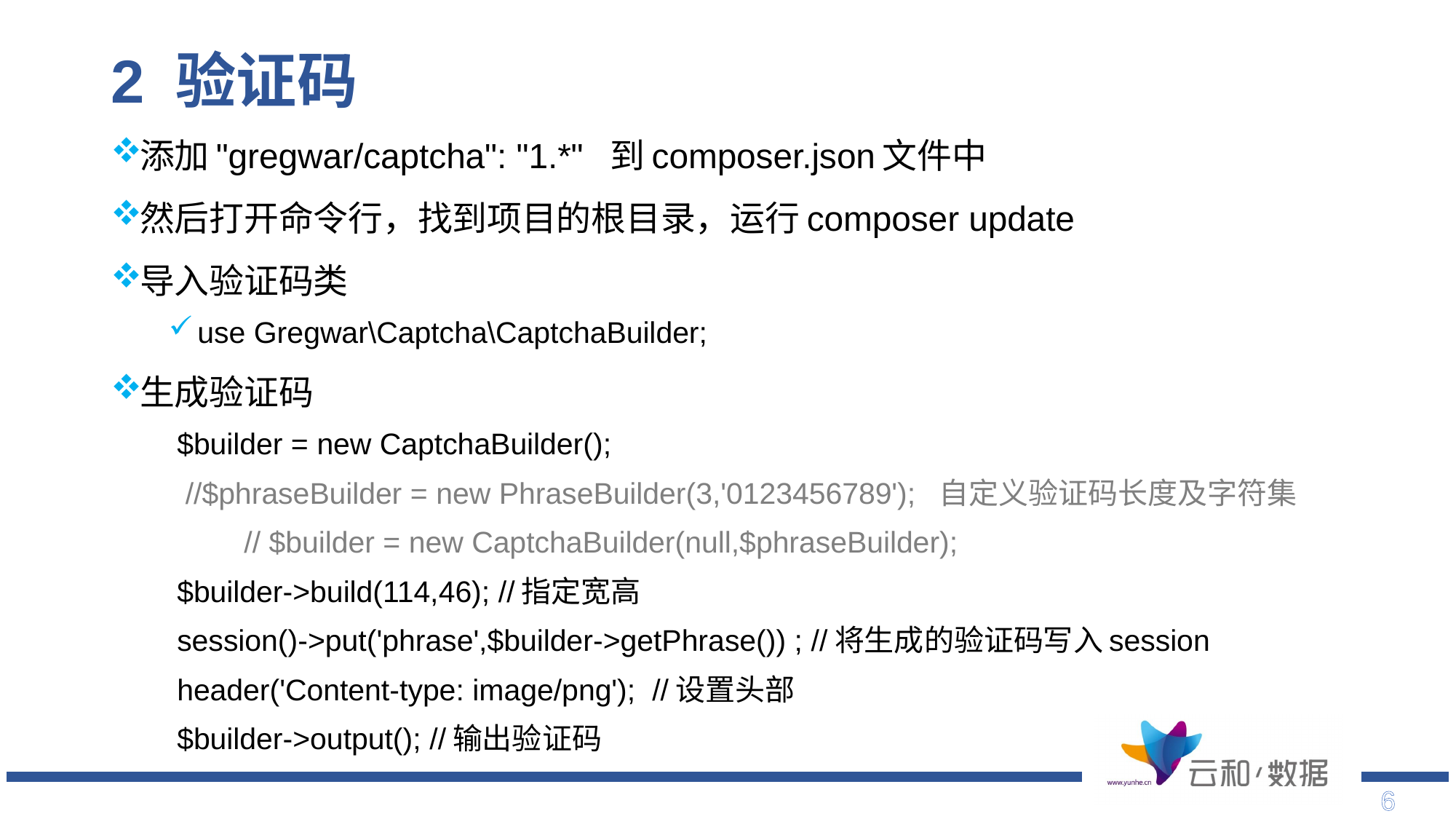

# 2 验证码
添加"gregwar/captcha": "1.*"  到composer.json文件中
然后打开命令行，找到项目的根目录，运行composer update
导入验证码类
use Gregwar\Captcha\CaptchaBuilder;
生成验证码
 $builder = new CaptchaBuilder();
	  //$phraseBuilder = new PhraseBuilder(3,'0123456789');  自定义验证码长度及字符集
         // $builder = new CaptchaBuilder(null,$phraseBuilder);
 $builder->build(114,46); //指定宽高
 session()->put('phrase',$builder->getPhrase()) ; //将生成的验证码写入session
 header('Content-type: image/png');  //设置头部
 $builder->output(); //输出验证码